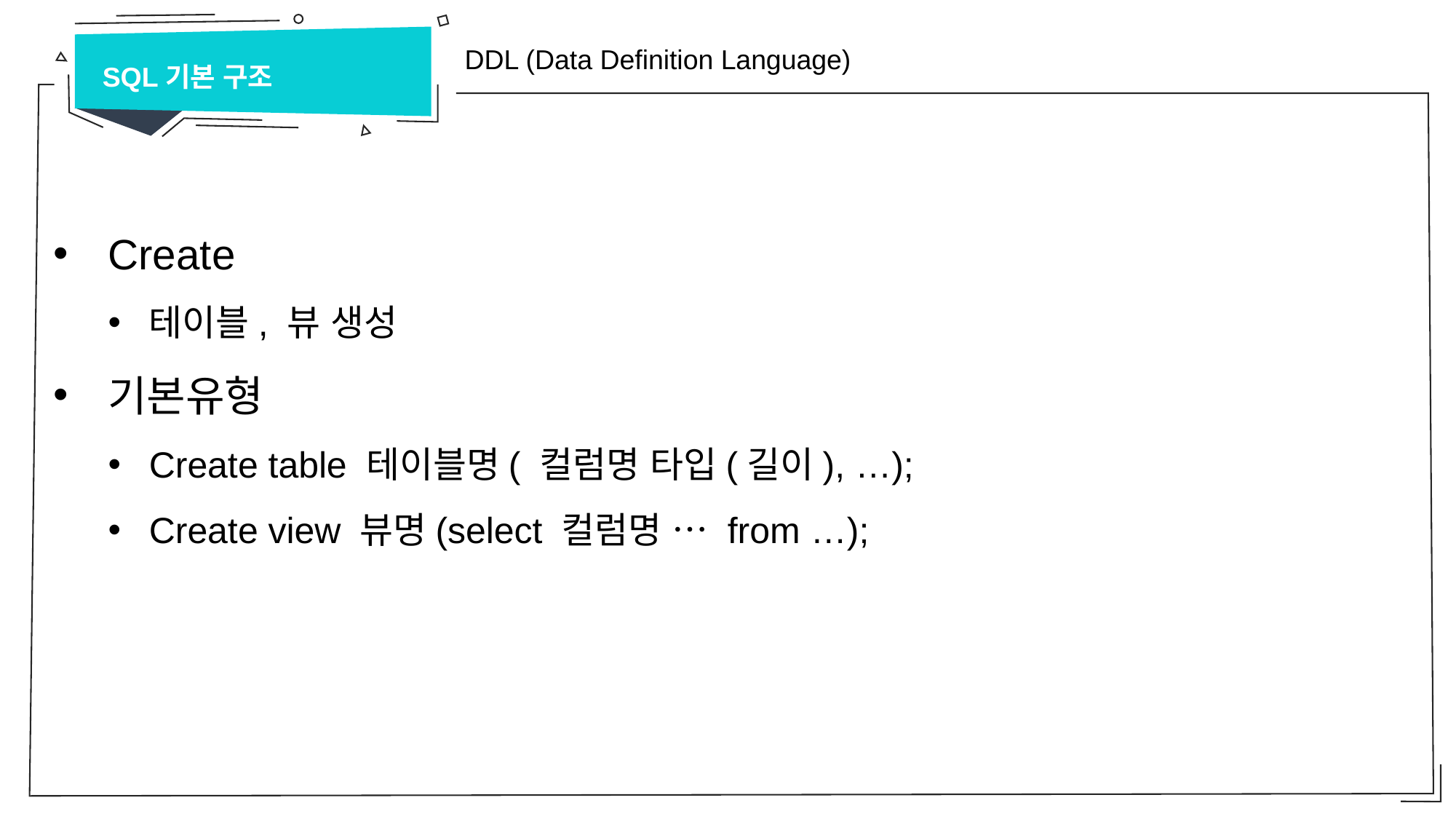

DDL (Data Definition Language)
SQL기본 구조
Create
테이블, 뷰 생성
기본유형
Create table 테이블명( 컬럼명 타입(길이), …);
Create view 뷰명(select 컬럼명 … from …);